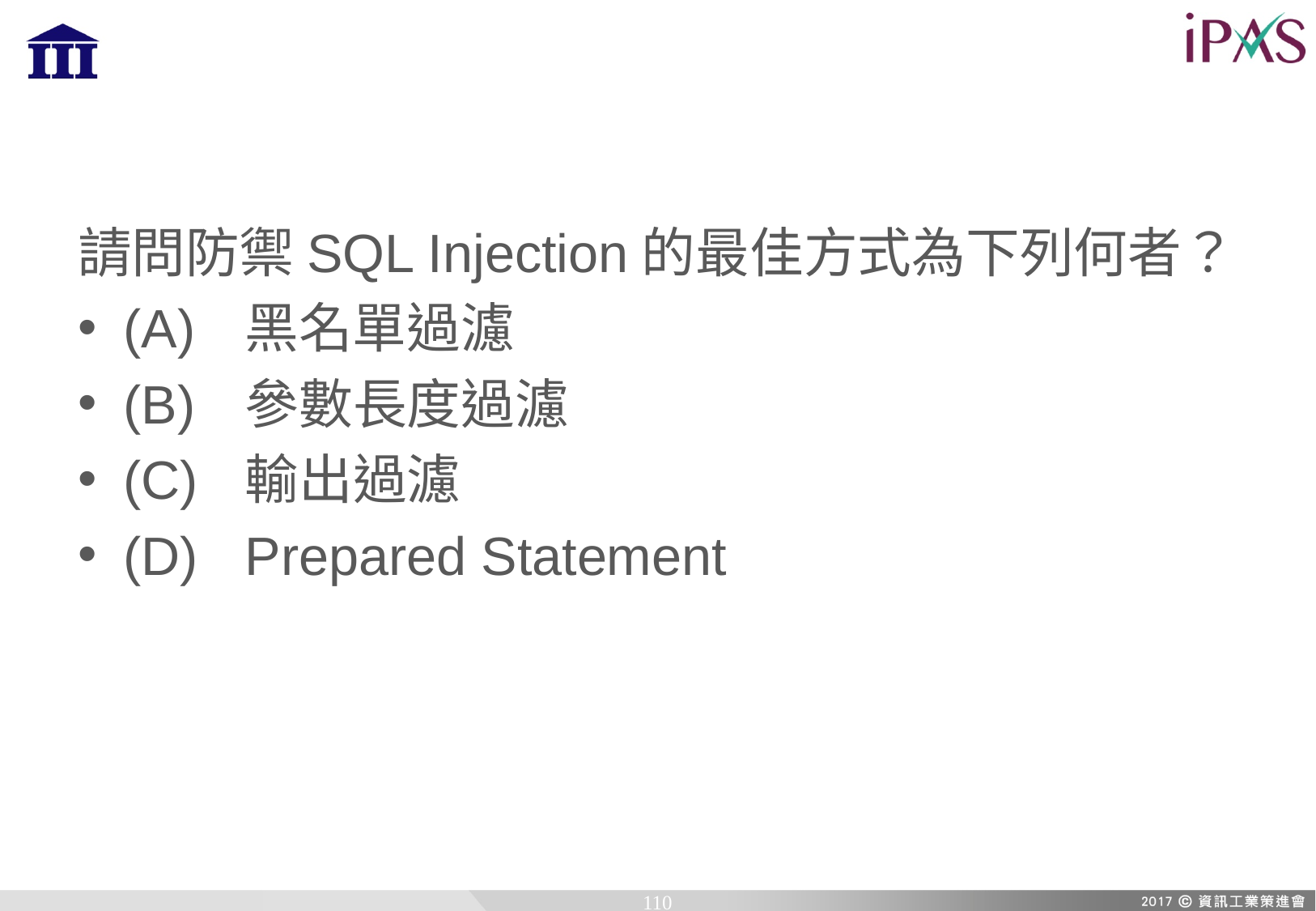

請問防禦SQL Injection的最佳方式為下列何者？
(A)	黑名單過濾
(B)	參數長度過濾
(C)	輸出過濾
(D)	Prepared Statement
110